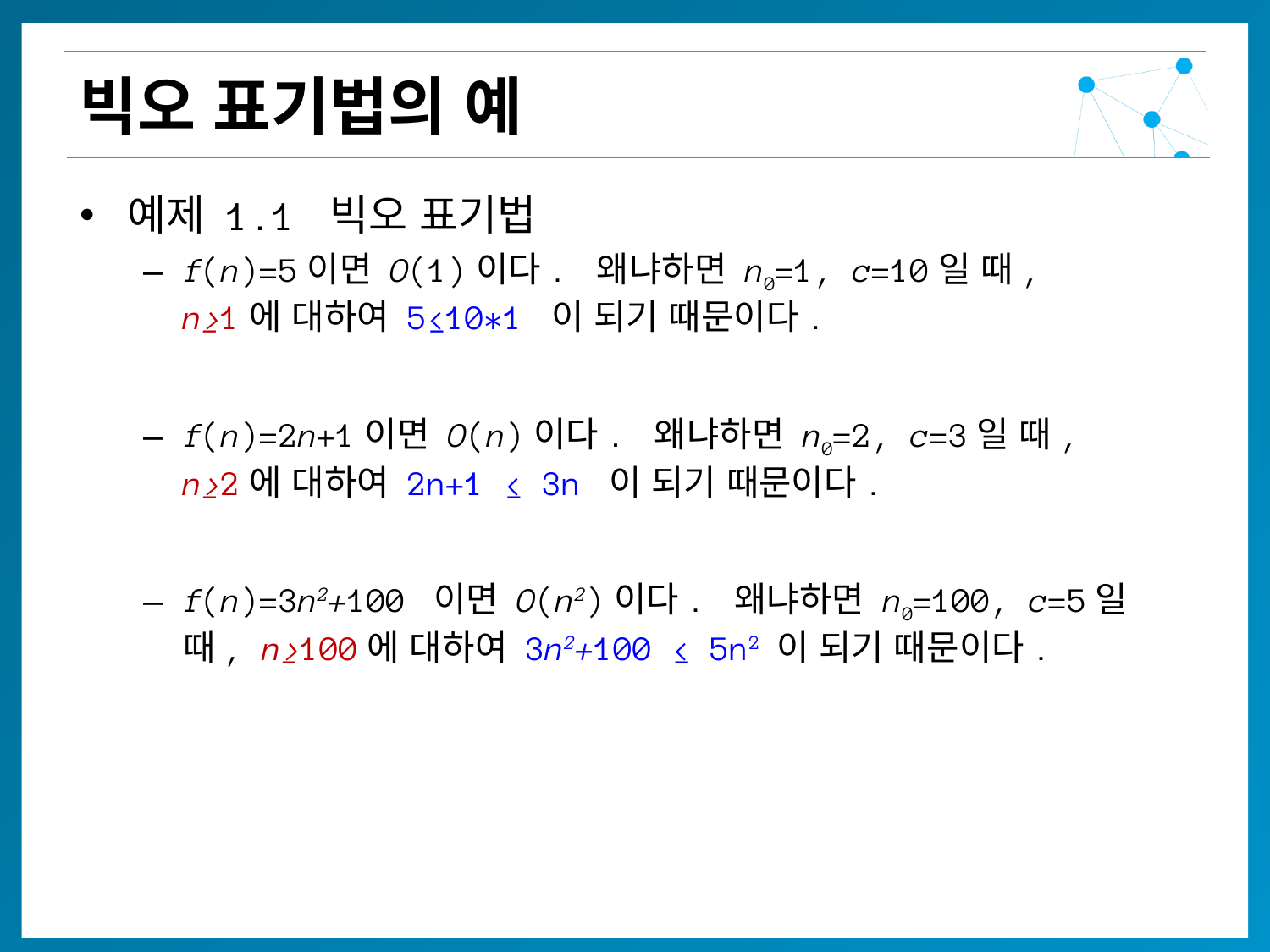

빅오 표기법의 예
예제 1.1 빅오 표기법
f(n)=5이면 O(1)이다. 왜냐하면 n0=1, c=10일 때,
n≥1에 대하여 5≤10*1 이 되기 때문이다.

f(n)=2n+1이면 O(n)이다. 왜냐하면 n0=2, c=3일 때,
n≥2에 대하여 2n+1 ≤ 3n 이 되기 때문이다.

f(n)=3n2+100 이면 O(n2)이다. 왜냐하면 n0=100, c=5일 때, n≥100에 대하여 3n2+100 ≤ 5n2 이 되기 때문이다.